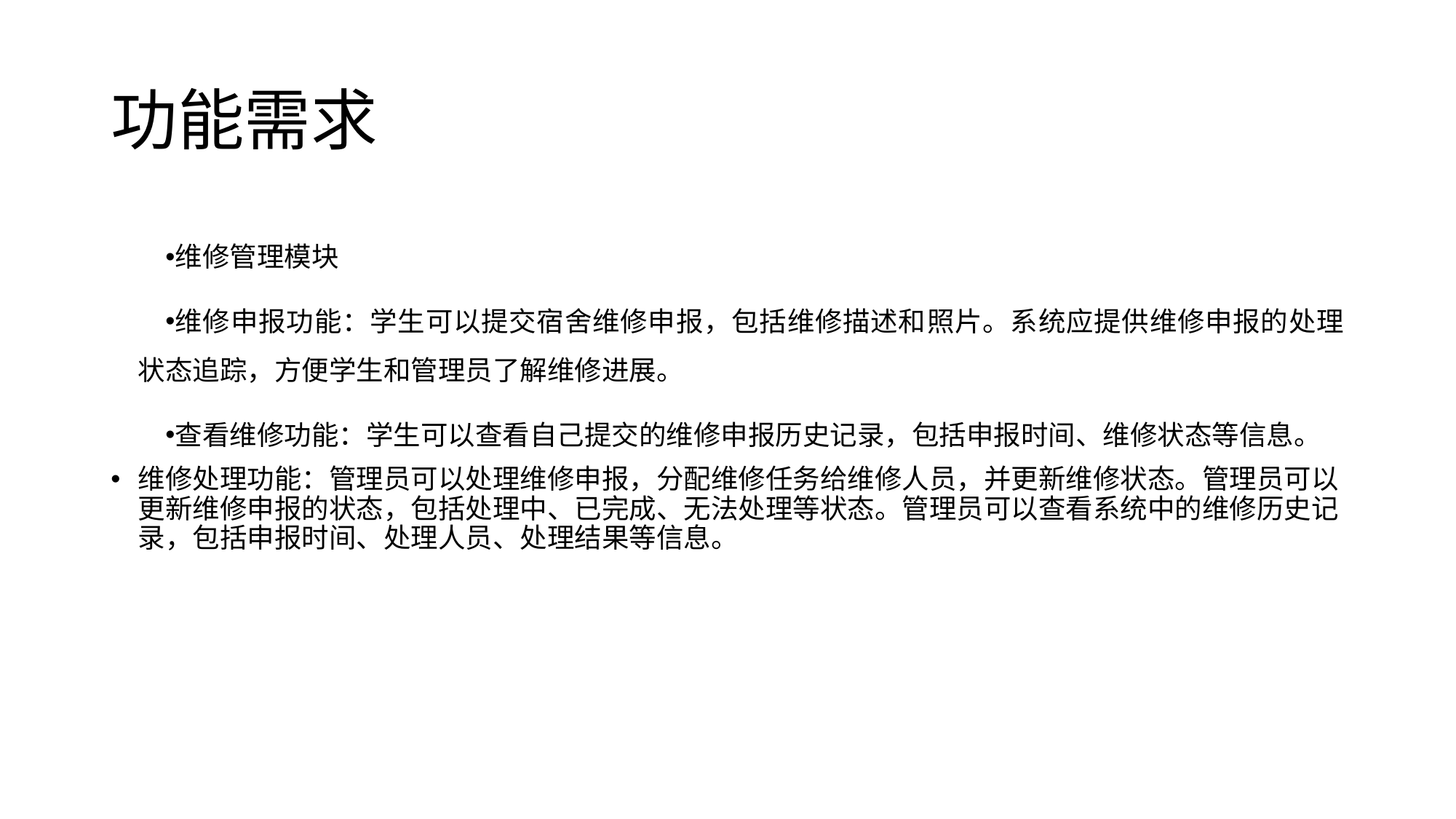

# 功能需求
维修管理模块
维修申报功能：学生可以提交宿舍维修申报，包括维修描述和照片。系统应提供维修申报的处理状态追踪，方便学生和管理员了解维修进展。
查看维修功能：学生可以查看自己提交的维修申报历史记录，包括申报时间、维修状态等信息。
维修处理功能：管理员可以处理维修申报，分配维修任务给维修人员，并更新维修状态。管理员可以更新维修申报的状态，包括处理中、已完成、无法处理等状态。管理员可以查看系统中的维修历史记录，包括申报时间、处理人员、处理结果等信息。